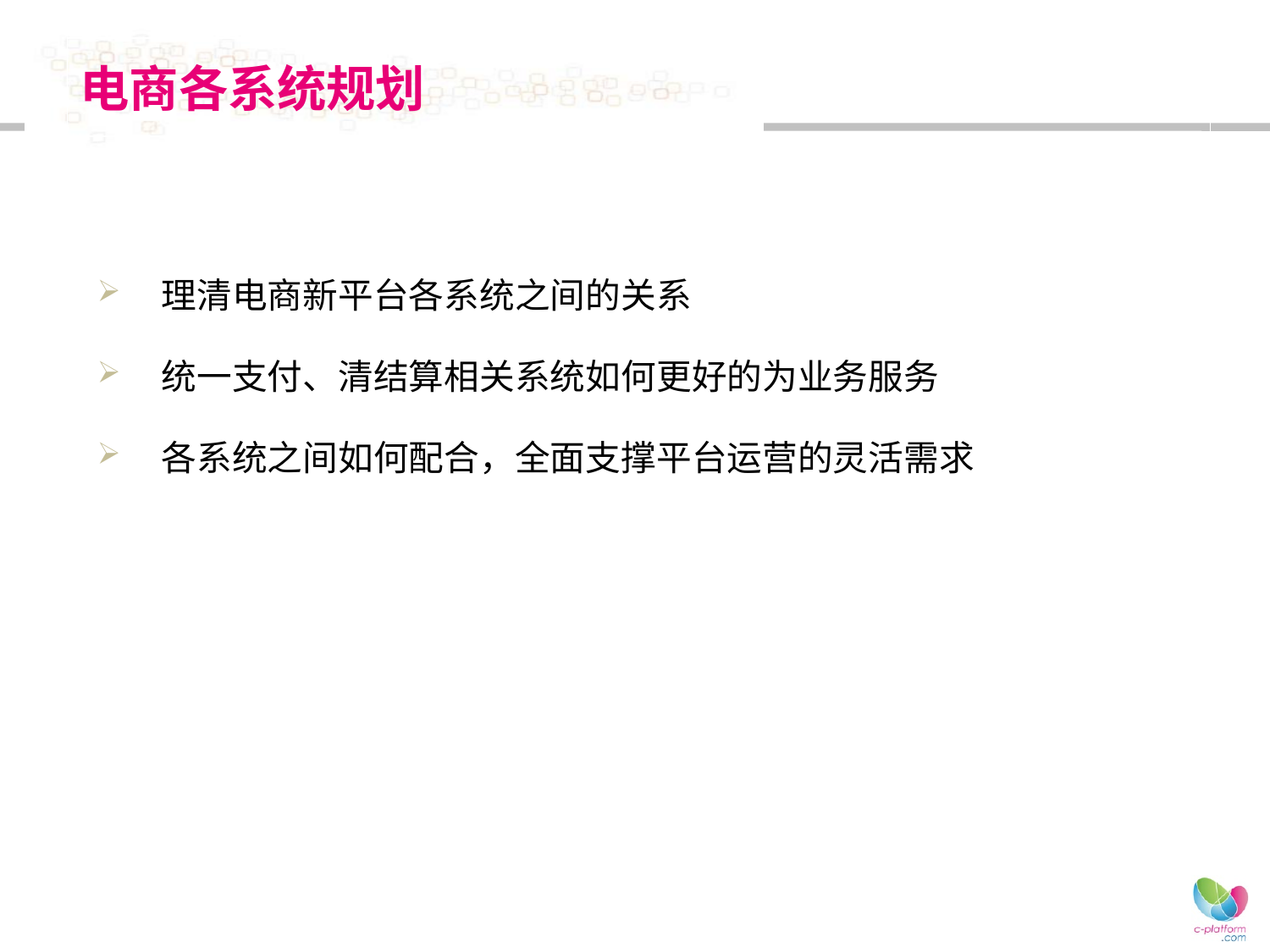

# 电商各系统规划
 理清电商新平台各系统之间的关系
 统一支付、清结算相关系统如何更好的为业务服务
 各系统之间如何配合，全面支撑平台运营的灵活需求